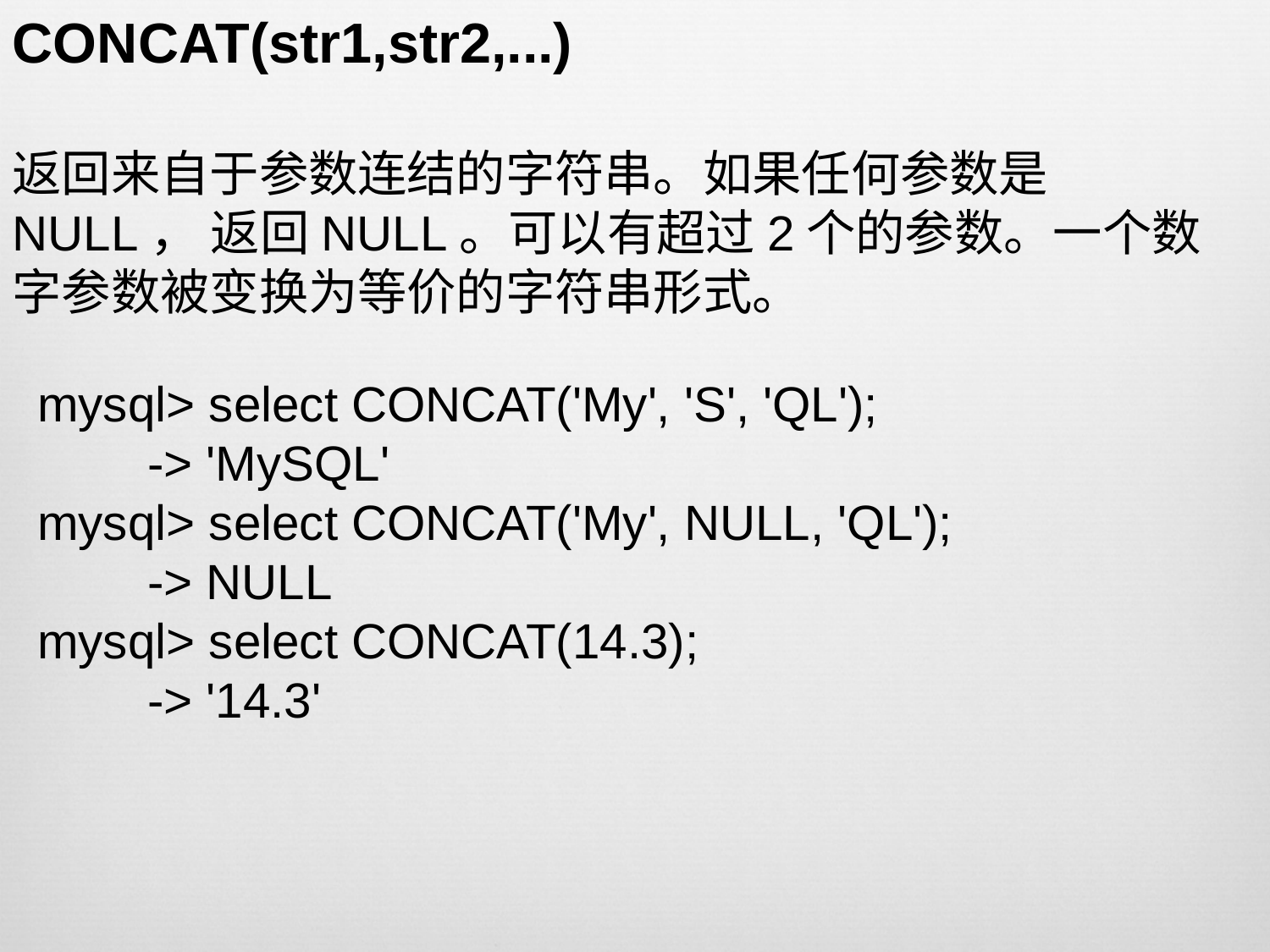

CONCAT(str1,str2,...)

返回来自于参数连结的字符串。如果任何参数是NULL， 返回NULL。可以有超过2个的参数。一个数字参数被变换为等价的字符串形式。
mysql> select CONCAT('My', 'S', 'QL');
        -> 'MySQL'
mysql> select CONCAT('My', NULL, 'QL');
        -> NULL
mysql> select CONCAT(14.3);
        -> '14.3'